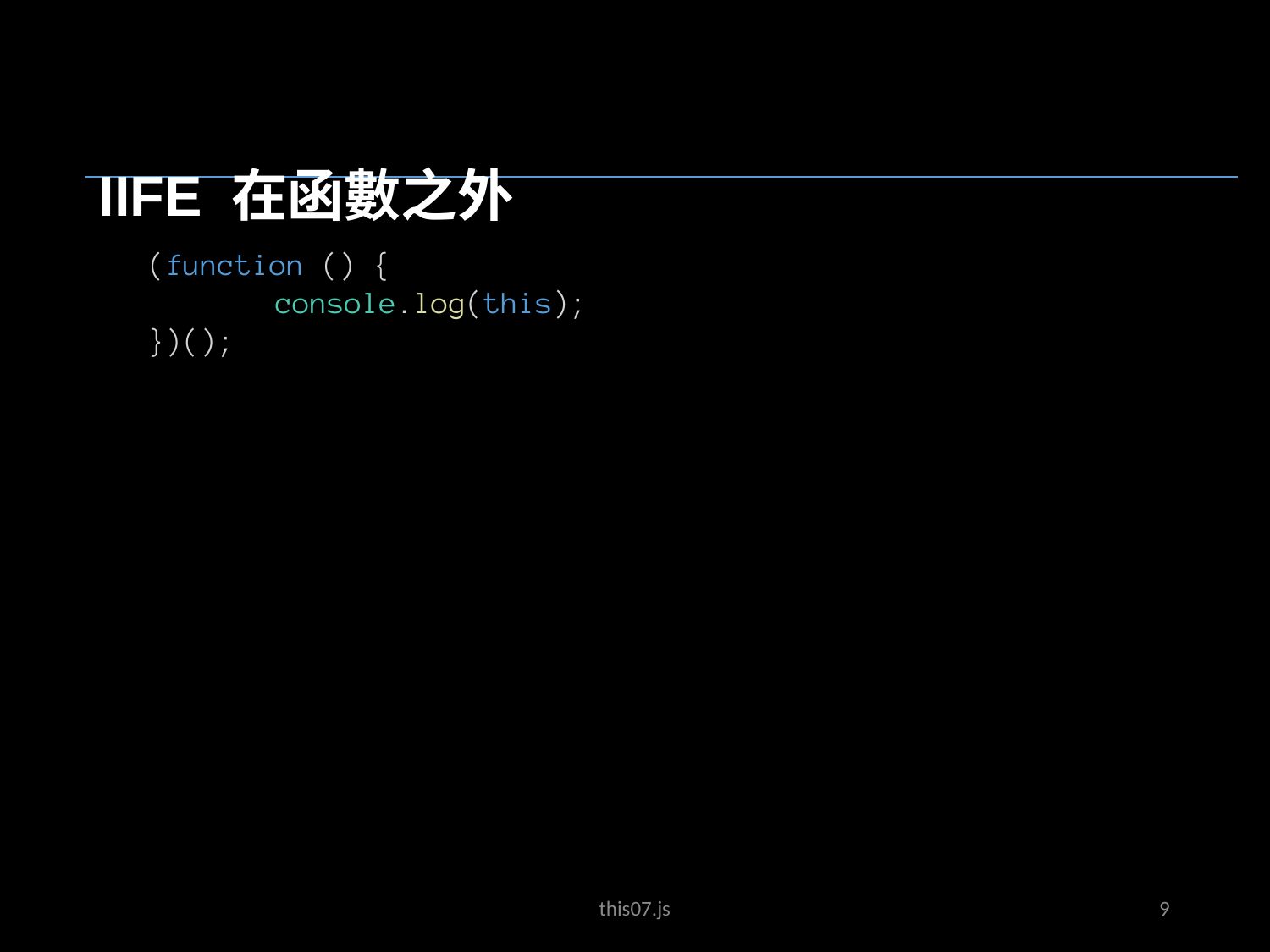

IIFE 在函數之外
(function () {
	console.log(this);
})();
this07.js
9